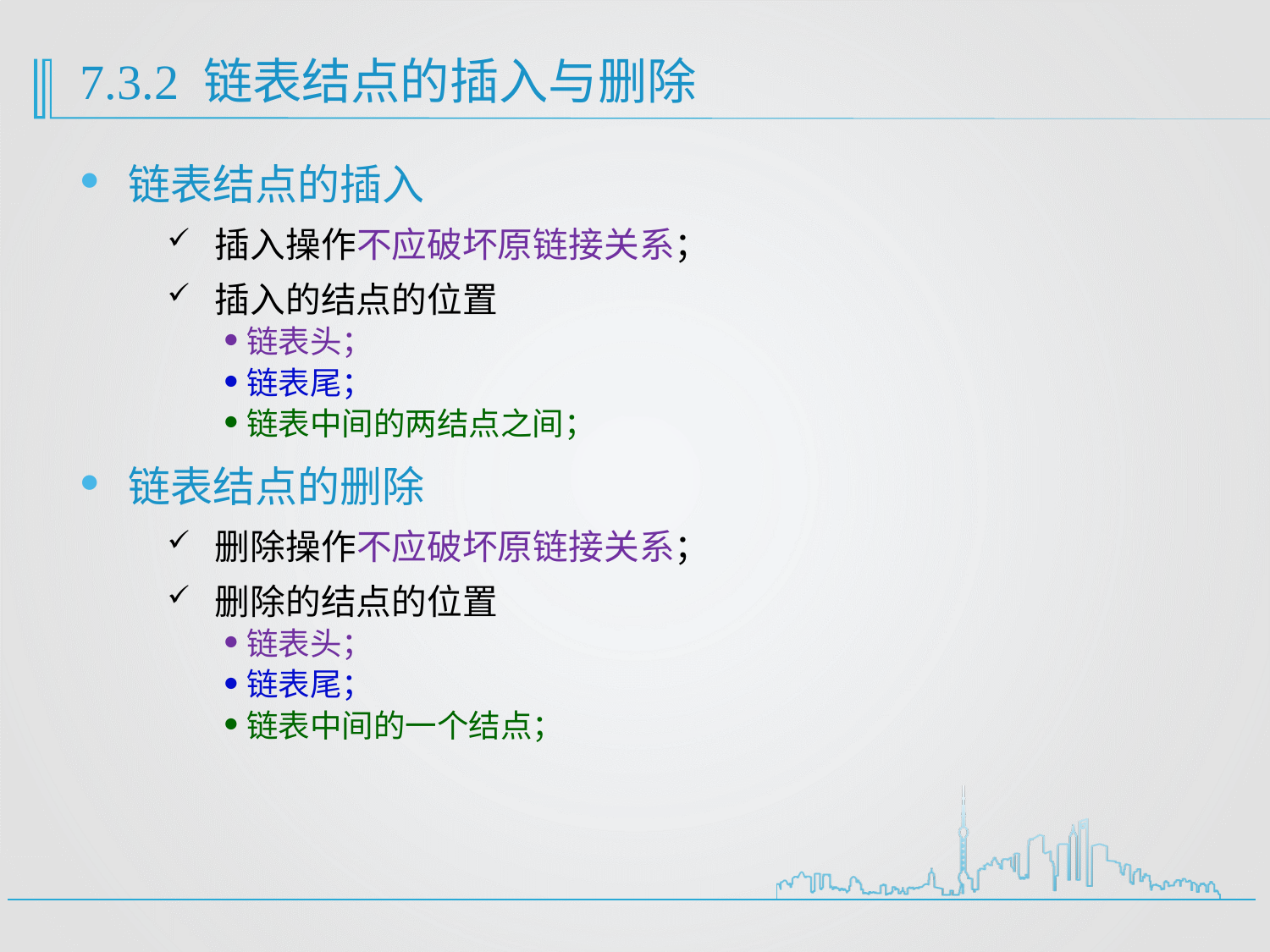

# 7.3.2 链表结点的插入与删除
链表结点的插入
插入操作不应破坏原链接关系；
插入的结点的位置
链表头；
链表尾；
链表中间的两结点之间；
链表结点的删除
删除操作不应破坏原链接关系；
删除的结点的位置
链表头；
链表尾；
链表中间的一个结点；